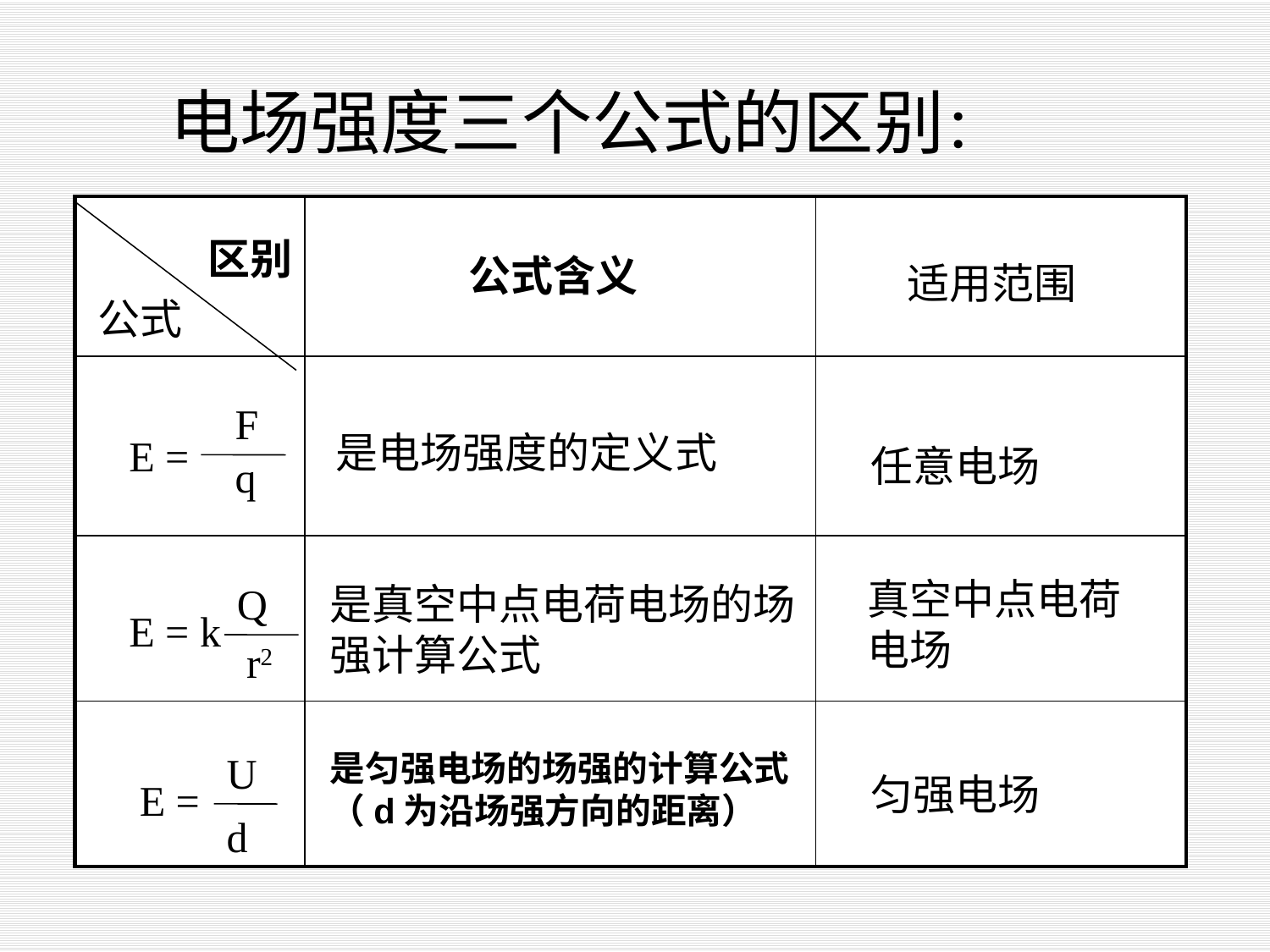

电场强度三个公式的区别：
|  |  |  |
| --- | --- | --- |
|  |  |  |
|  |  |  |
|  |  |  |

区别
公式含义
适用范围
公式
F
E =
q

是电场强度的定义式
任意电场
真空中点电荷电场
Q
E = k
r2

是真空中点电荷电场的场强计算公式
U
E =

d
是匀强电场的场强的计算公式 （d为沿场强方向的距离）
匀强电场